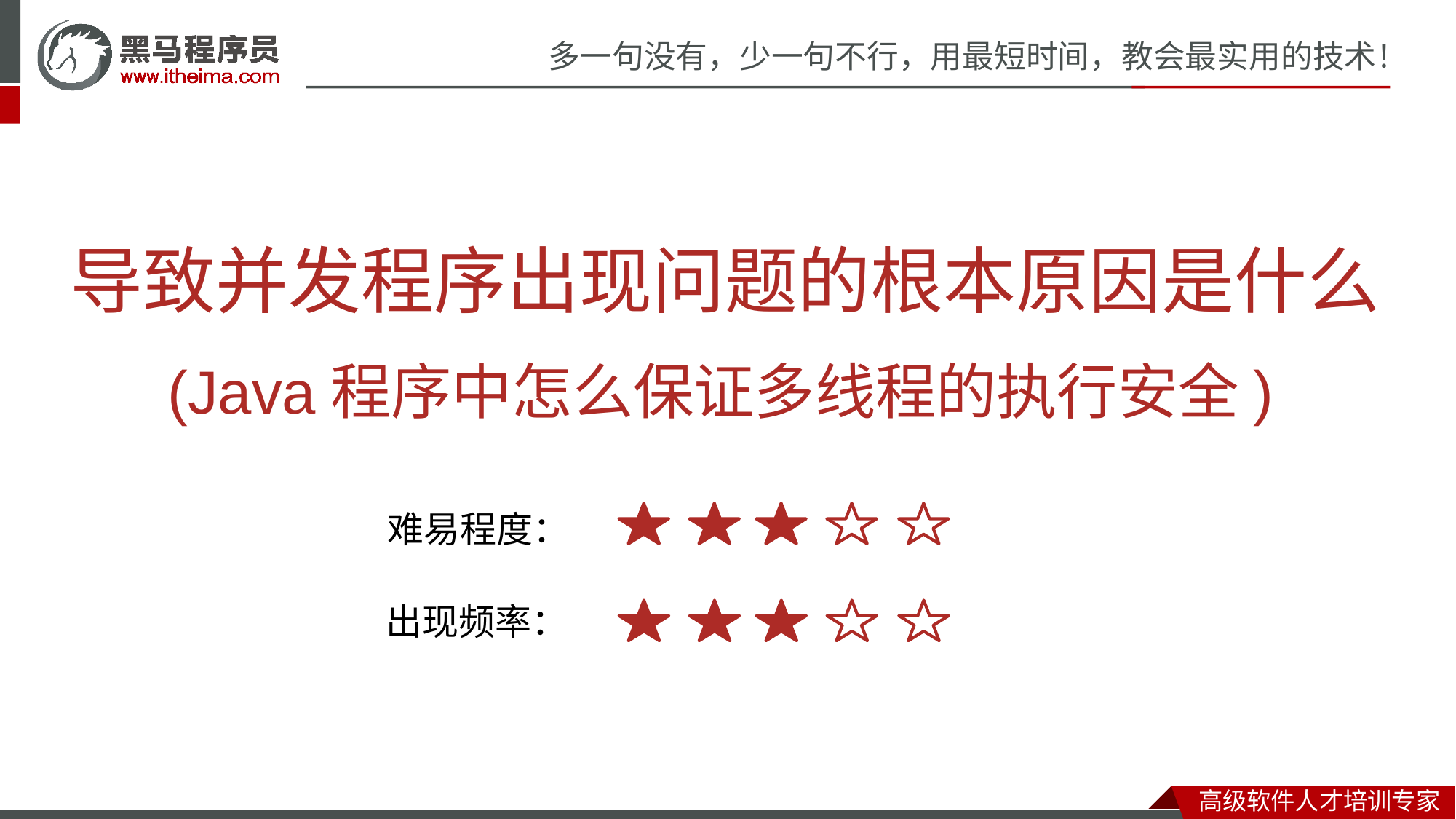

导致并发程序出现问题的根本原因是什么
(Java程序中怎么保证多线程的执行安全)
难易程度：

出现频率：